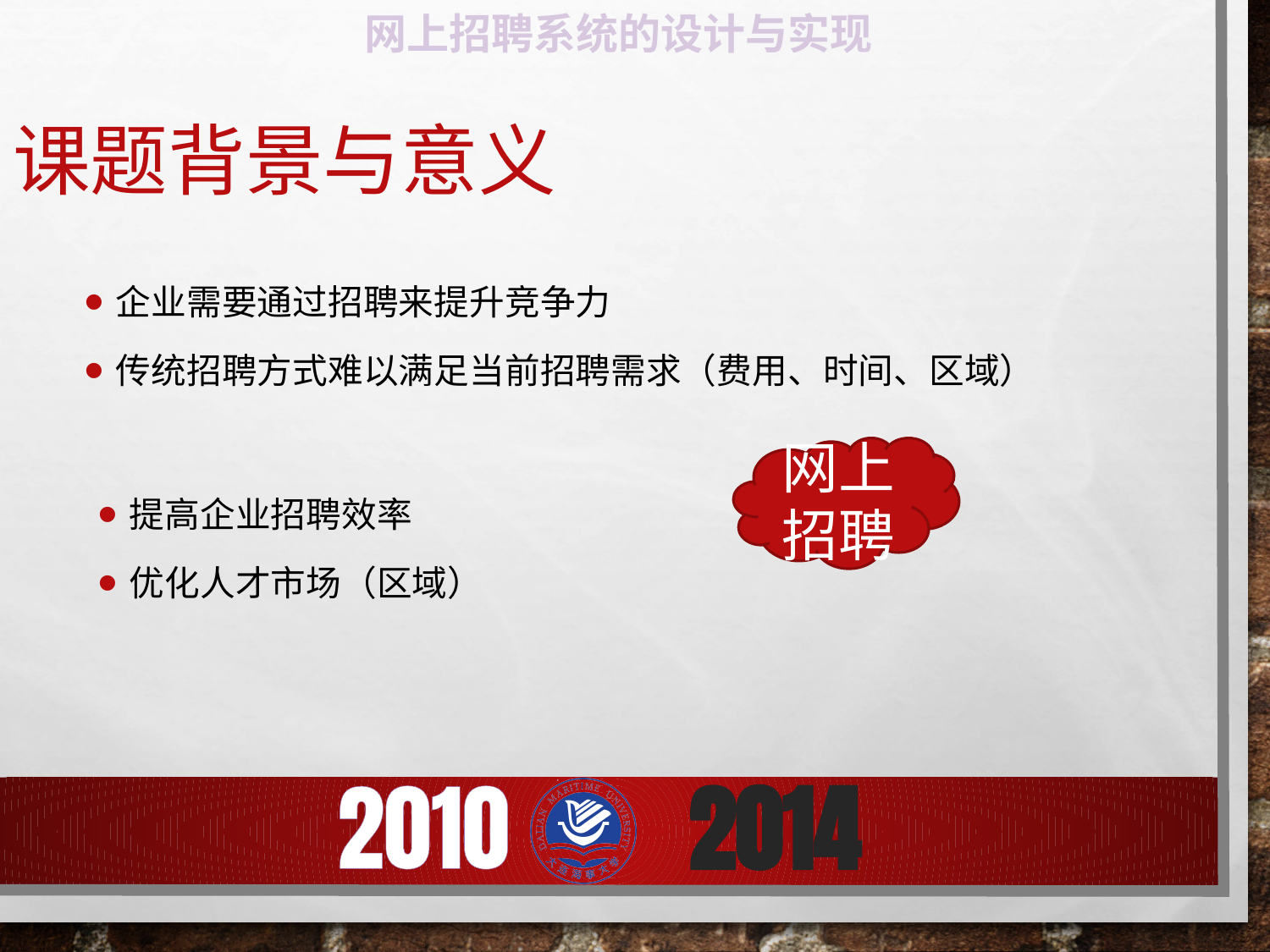

# 课题背景与意义
企业需要通过招聘来提升竞争力
传统招聘方式难以满足当前招聘需求（费用、时间、区域）
提高企业招聘效率
优化人才市场（区域）
网上招聘